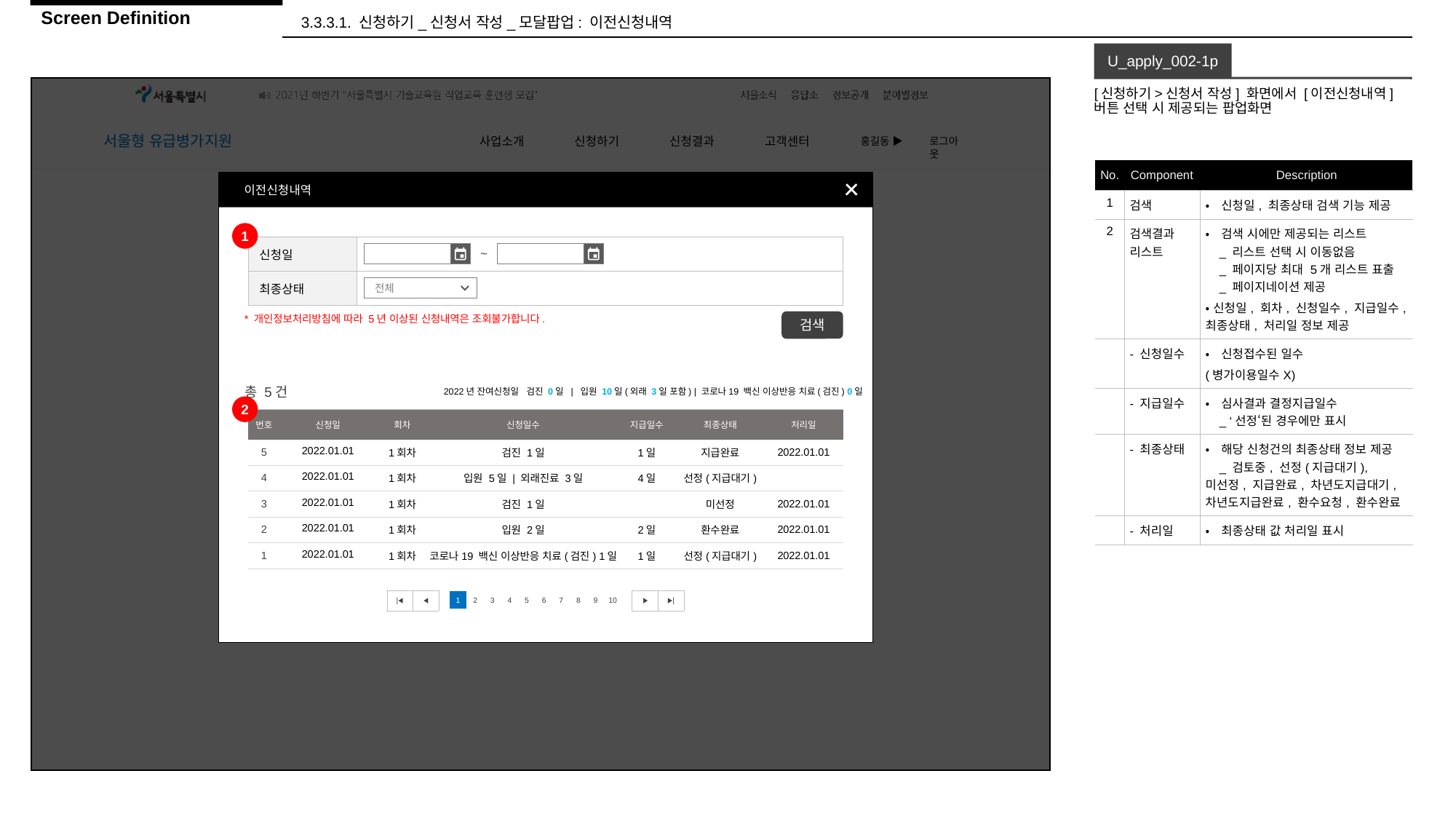

Screen Definition
3.3.3.1. 신청하기_신청서 작성_모달팝업: 이전신청내역
U_apply_002-1p

[신청하기>신청서 작성] 화면에서 [이전신청내역] 버튼 선택 시 제공되는 팝업화면
| No. | Component | Description |
| --- | --- | --- |
| 1 | 검색 | •신청일, 최종상태 검색 기능 제공 |
| 2 | 검색결과 리스트 | •검색 시에만 제공되는 리스트 \_ 리스트 선택 시 이동없음 \_ 페이지당 최대 5개 리스트 표출 \_ 페이지네이션 제공 •신청일, 회차, 신청일수, 지급일수, 최종상태, 처리일 정보 제공 |
|  | - 신청일수 | •신청접수된 일수 (병가이용일수X) |
|  | - 지급일수 | •심사결과 결정지급일수 \_ ‘선정‘된 경우에만 표시 |
|  | - 최종상태 | •해당 신청건의 최종상태 정보 제공 \_ 검토중, 선정(지급대기), 미선정, 지급완료, 차년도지급대기, 차년도지급완료, 환수요청, 환수완료 |
|  | - 처리일 | •최종상태 값 처리일 표시 |

이전신청내역
1
| 신청일 |  |
| --- | --- |
| 최종상태 |  |

~
전체

검색
* 개인정보처리방침에 따라 5년 이상된 신청내역은 조회불가합니다.
총 5건
2022년 잔여신청일   검진 0일  |  입원 10일(외래 3일 포함) | 코로나19 백신 이상반응 치료(검진) 0일
2
| 번호 | 신청일 | 회차 | 신청일수 | 지급일수 | 최종상태 | 처리일 |
| --- | --- | --- | --- | --- | --- | --- |
| 5 | 2022.01.01 | 1회차 | 검진 1일 | 1일 | 지급완료 | 2022.01.01 |
| 4 | 2022.01.01 | 1회차 | 입원 5일 | 외래진료 3일 | 4일 | 선정(지급대기) |  |
| 3 | 2022.01.01 | 1회차 | 검진 1일 |  | 미선정 | 2022.01.01 |
| 2 | 2022.01.01 | 1회차 | 입원 2일 | 2일 | 환수완료 | 2022.01.01 |
| 1 | 2022.01.01 | 1회차 | 코로나19 백신 이상반응 치료(검진) 1일 | 1일 | 선정(지급대기) | 2022.01.01 |
| |◀ | ◀ |  | 1 | 2 | 3 | 4 | 5 | 6 | 7 | 8 | 9 | 10 |  | ▶ | ▶| |
| --- | --- | --- | --- | --- | --- | --- | --- | --- | --- | --- | --- | --- | --- | --- | --- |